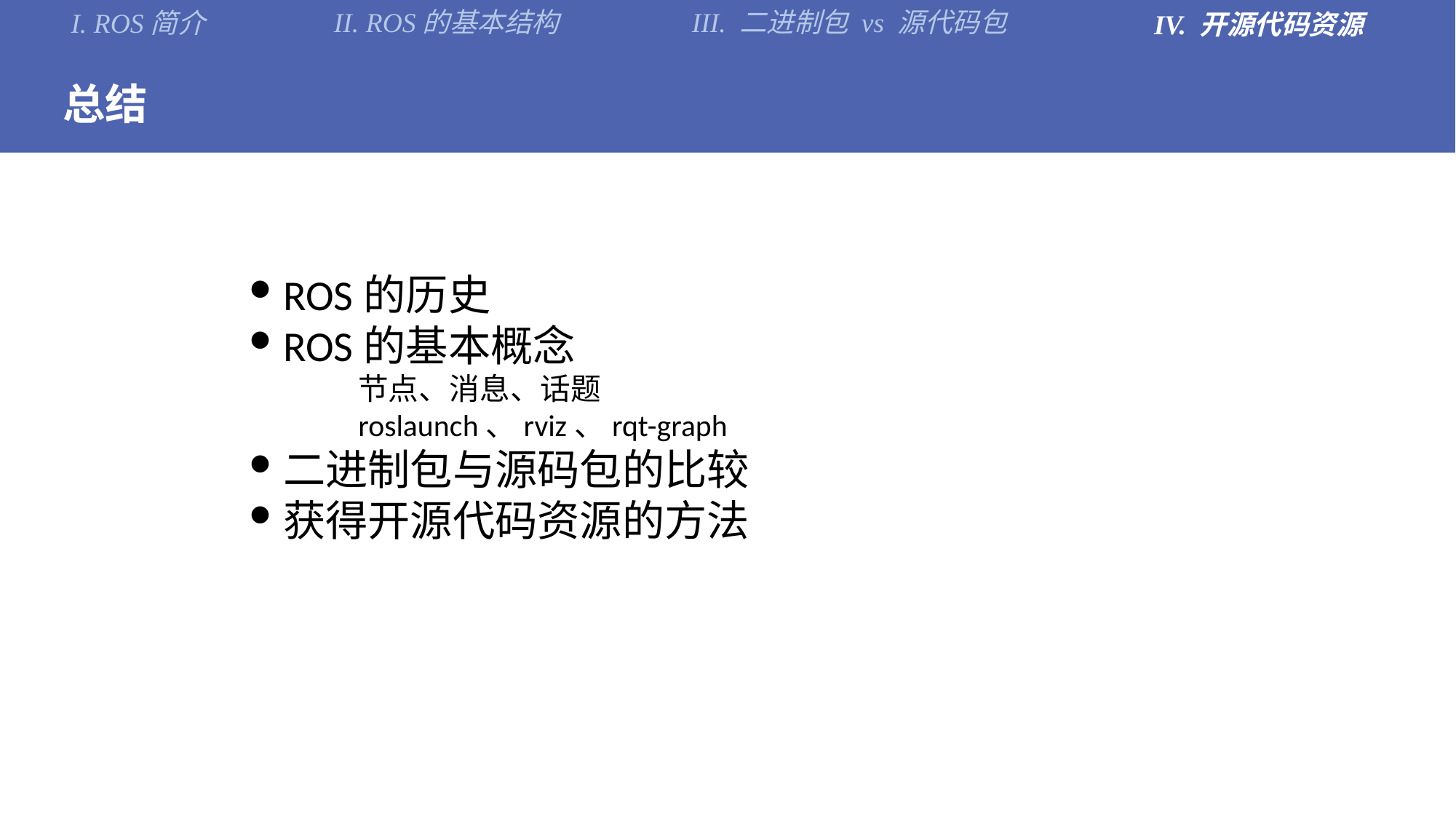

II. ROS的基本结构
III. 二进制包 vs 源代码包

I. ROS简介
IV. 开源代码资源

 总结
ROS的历史
ROS的基本概念
 	节点、消息、话题
	roslaunch、rviz、rqt-graph
二进制包与源码包的比较
获得开源代码资源的方法